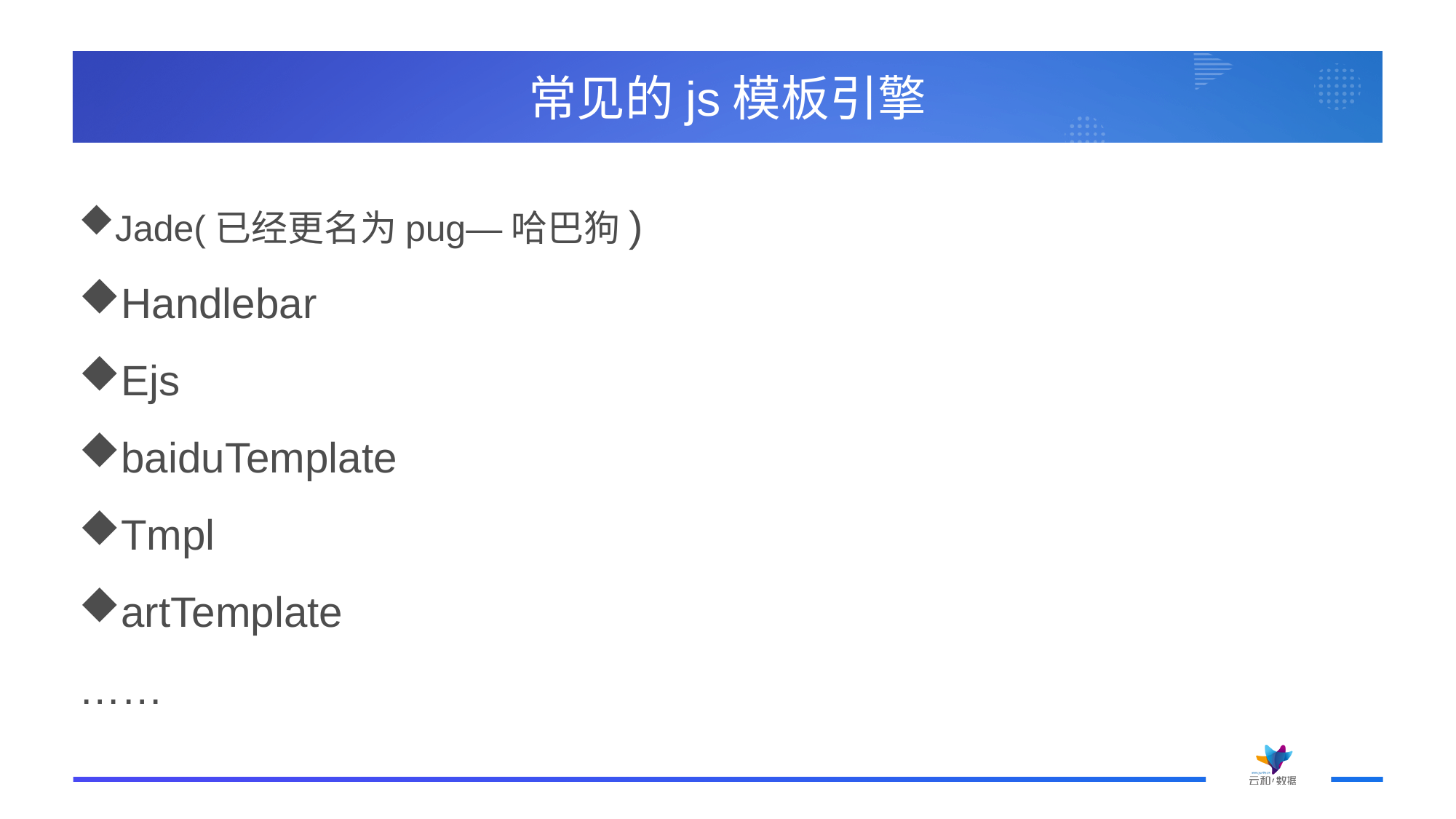

# 常见的js模板引擎
Jade(已经更名为pug—哈巴狗)
Handlebar
Ejs
baiduTemplate
Tmpl
artTemplate
……